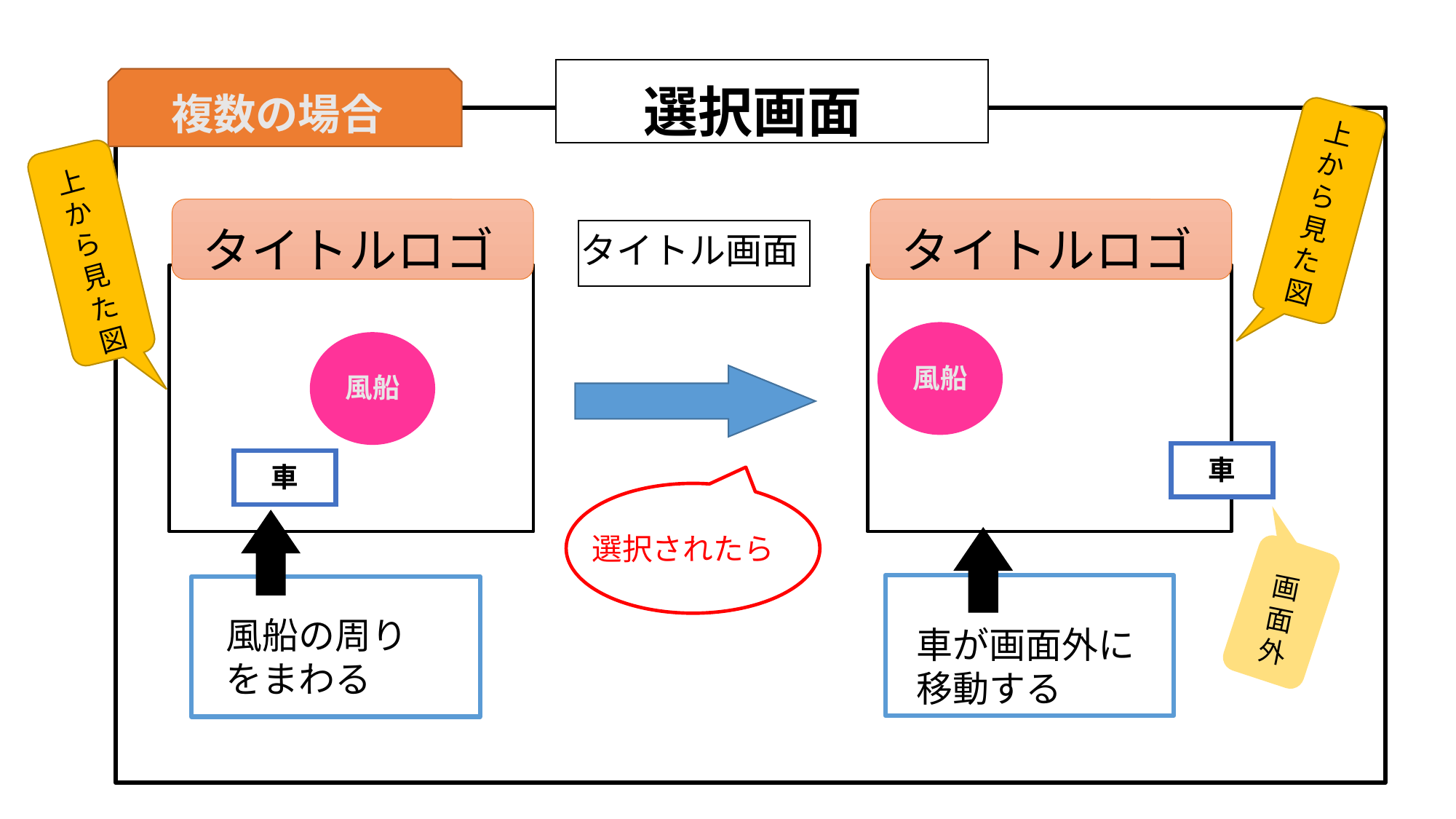

選択画面
複数の場合

上から見た図

上から見た図

タイトルロゴ
タイトルロゴ

タイトル画面

風船
風船

車

車

選択されたら

画面外

風船の周りをまわる
車が画面外に移動する